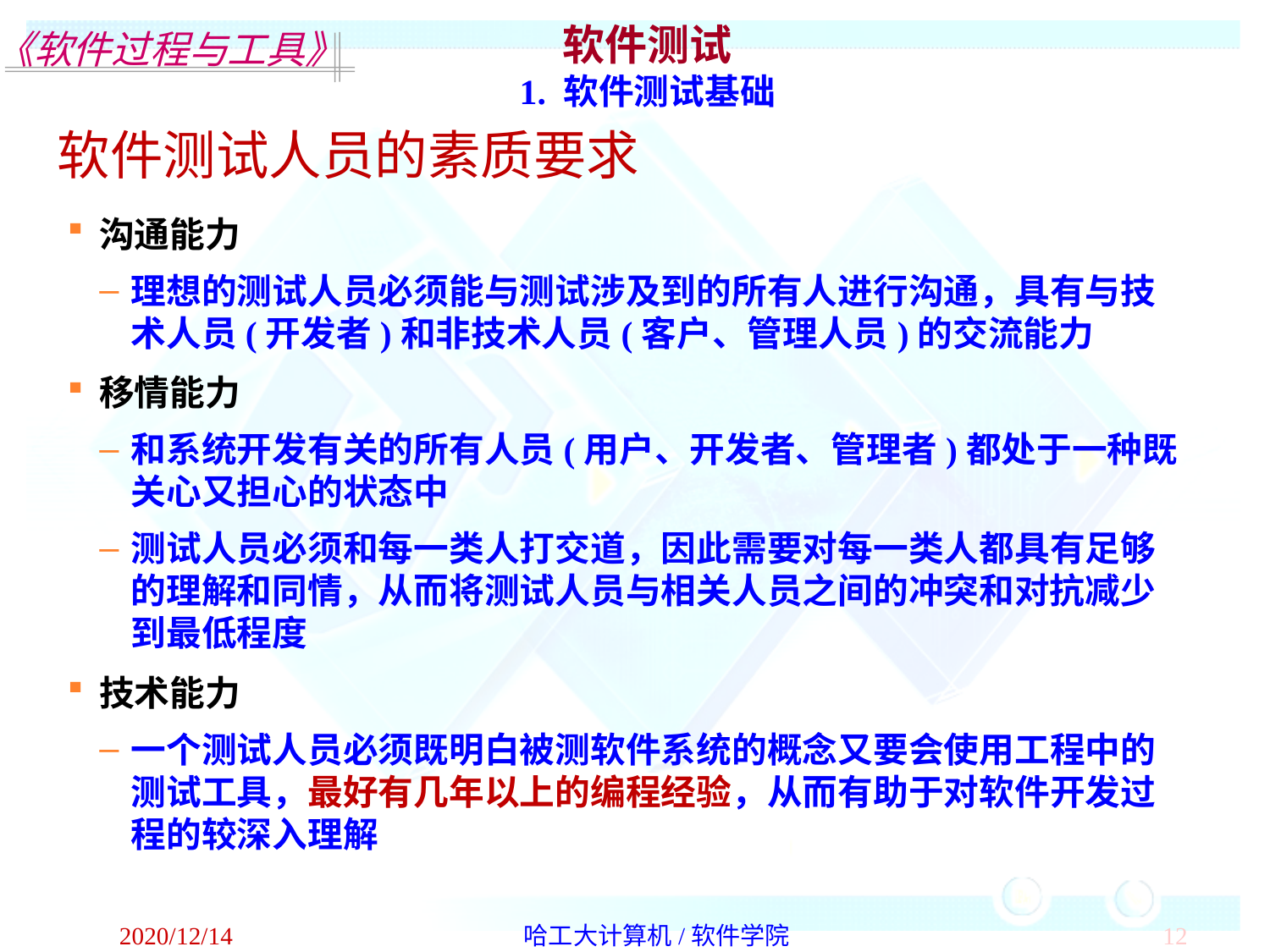

软件测试
1. 软件测试基础
软件测试人员的素质要求
沟通能力
理想的测试人员必须能与测试涉及到的所有人进行沟通，具有与技术人员(开发者)和非技术人员(客户、管理人员)的交流能力
移情能力
和系统开发有关的所有人员(用户、开发者、管理者)都处于一种既关心又担心的状态中
测试人员必须和每一类人打交道，因此需要对每一类人都具有足够的理解和同情，从而将测试人员与相关人员之间的冲突和对抗减少到最低程度
技术能力
一个测试人员必须既明白被测软件系统的概念又要会使用工程中的测试工具，最好有几年以上的编程经验，从而有助于对软件开发过程的较深入理解